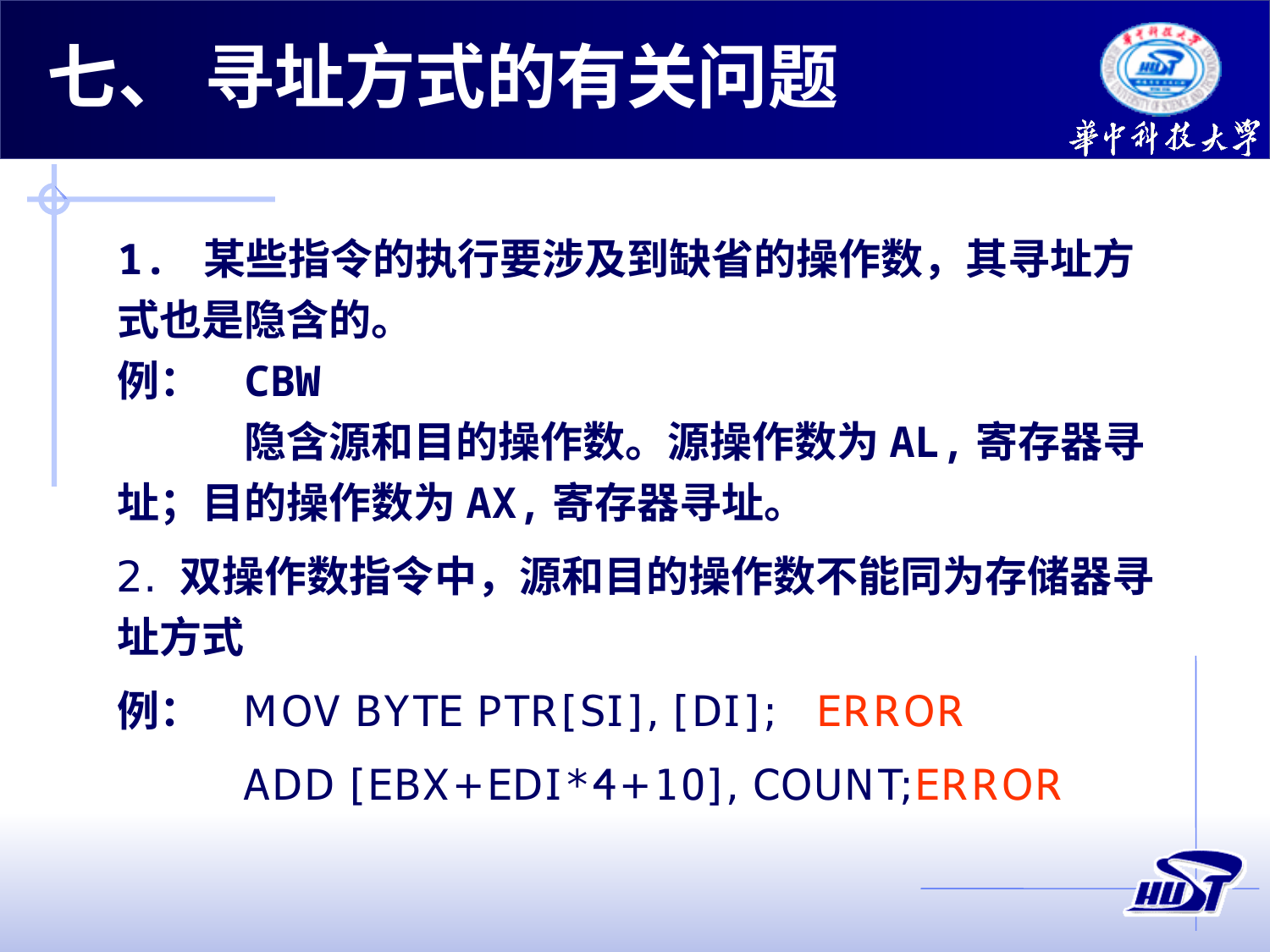

七、 寻址方式的有关问题
1. 某些指令的执行要涉及到缺省的操作数，其寻址方式也是隐含的。
例：	CBW
	隐含源和目的操作数。源操作数为AL,寄存器寻址；目的操作数为AX,寄存器寻址。
2. 双操作数指令中，源和目的操作数不能同为存储器寻址方式
例：	MOV BYTE PTR[SI], [DI];   ERROR
    	ADD [EBX+EDI*4+10], COUNT;ERROR